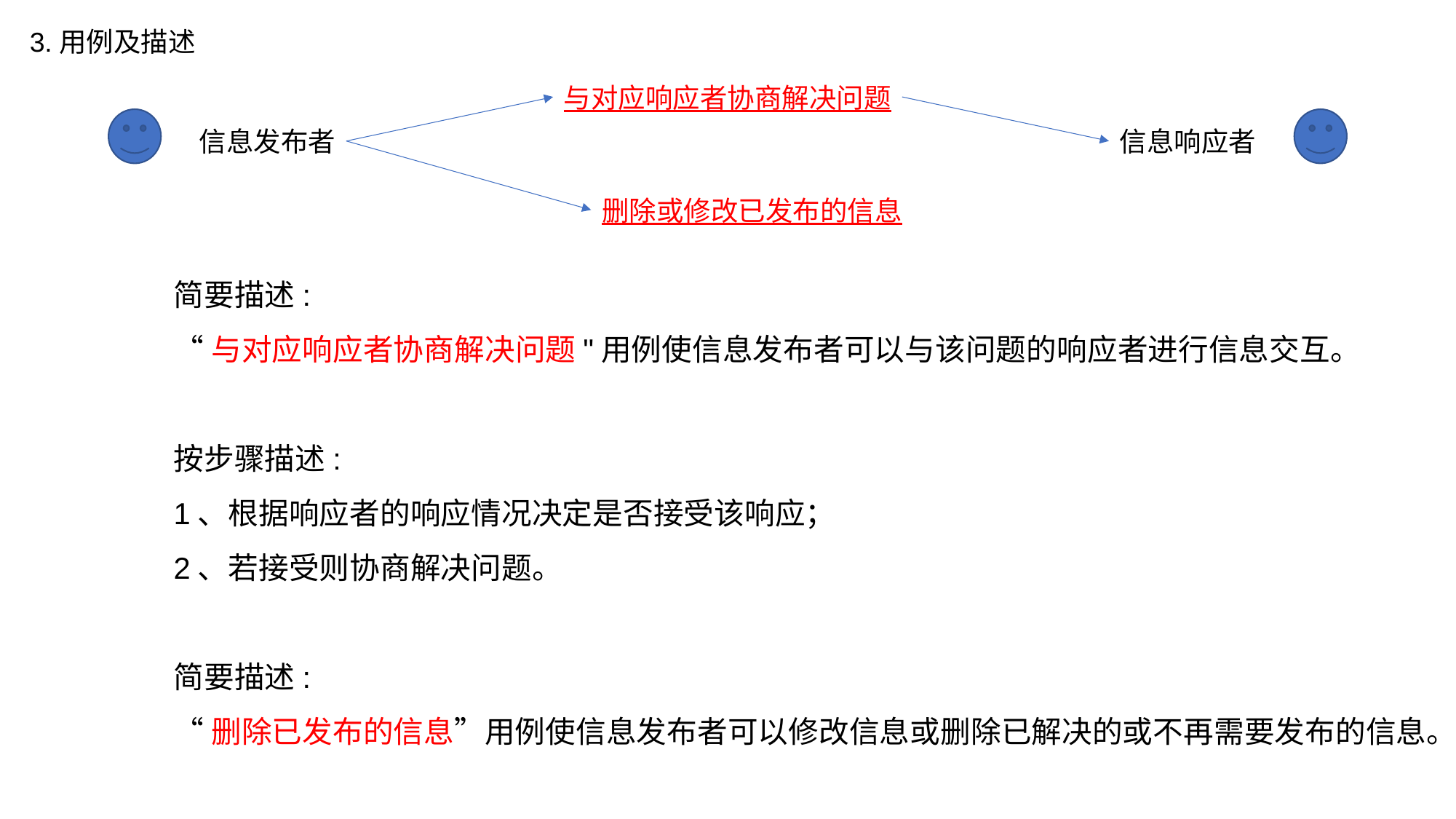

3.用例及描述
与对应响应者协商解决问题

信息发布者
信息响应者
删除或修改已发布的信息
简要描述:
“与对应响应者协商解决问题"用例使信息发布者可以与该问题的响应者进行信息交互。

按步骤描述:
1、根据响应者的响应情况决定是否接受该响应；
2、若接受则协商解决问题。

简要描述:
“删除已发布的信息”用例使信息发布者可以修改信息或删除已解决的或不再需要发布的信息。